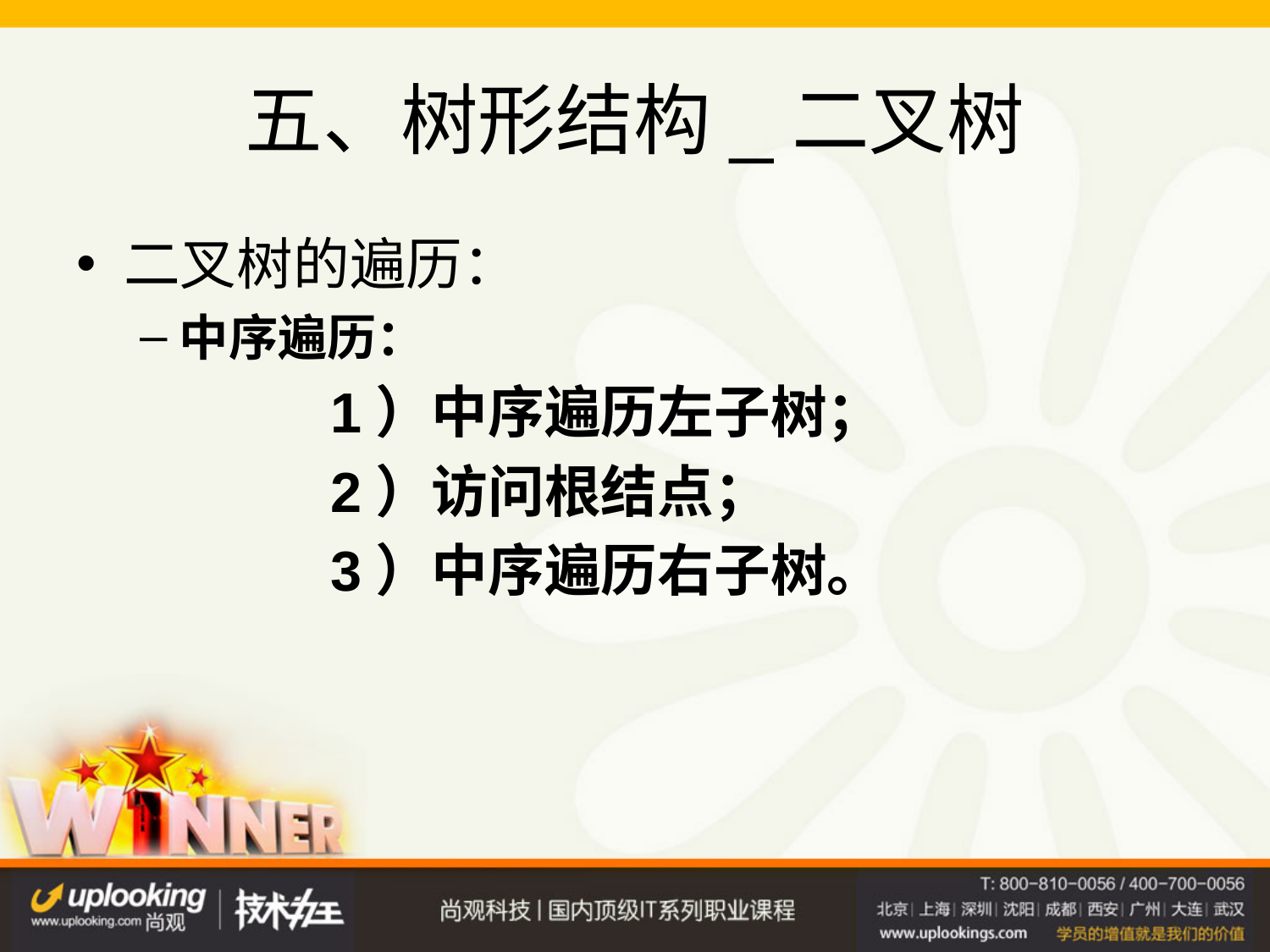

# 五、树形结构_二叉树
二叉树的遍历：
中序遍历：
		1）中序遍历左子树；
		2）访问根结点；
		3）中序遍历右子树。